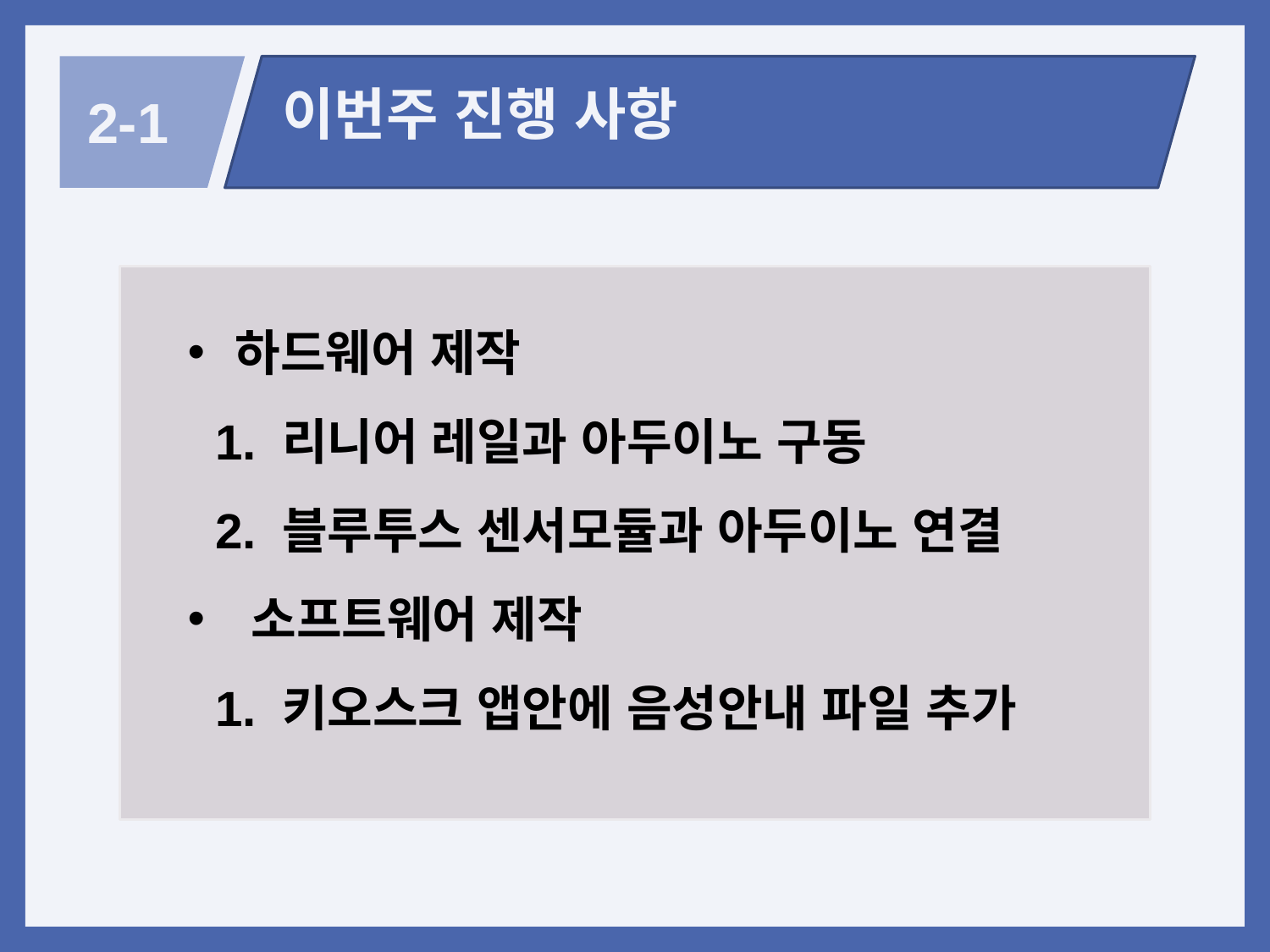

이번주 진행 사항
2-1

하드웨어 제작
  1. 리니어 레일과 아두이노 구동
  2. 블루투스 센서모듈과 아두이노 연결
소프트웨어 제작
  1. 키오스크 앱안에 음성안내 파일 추가